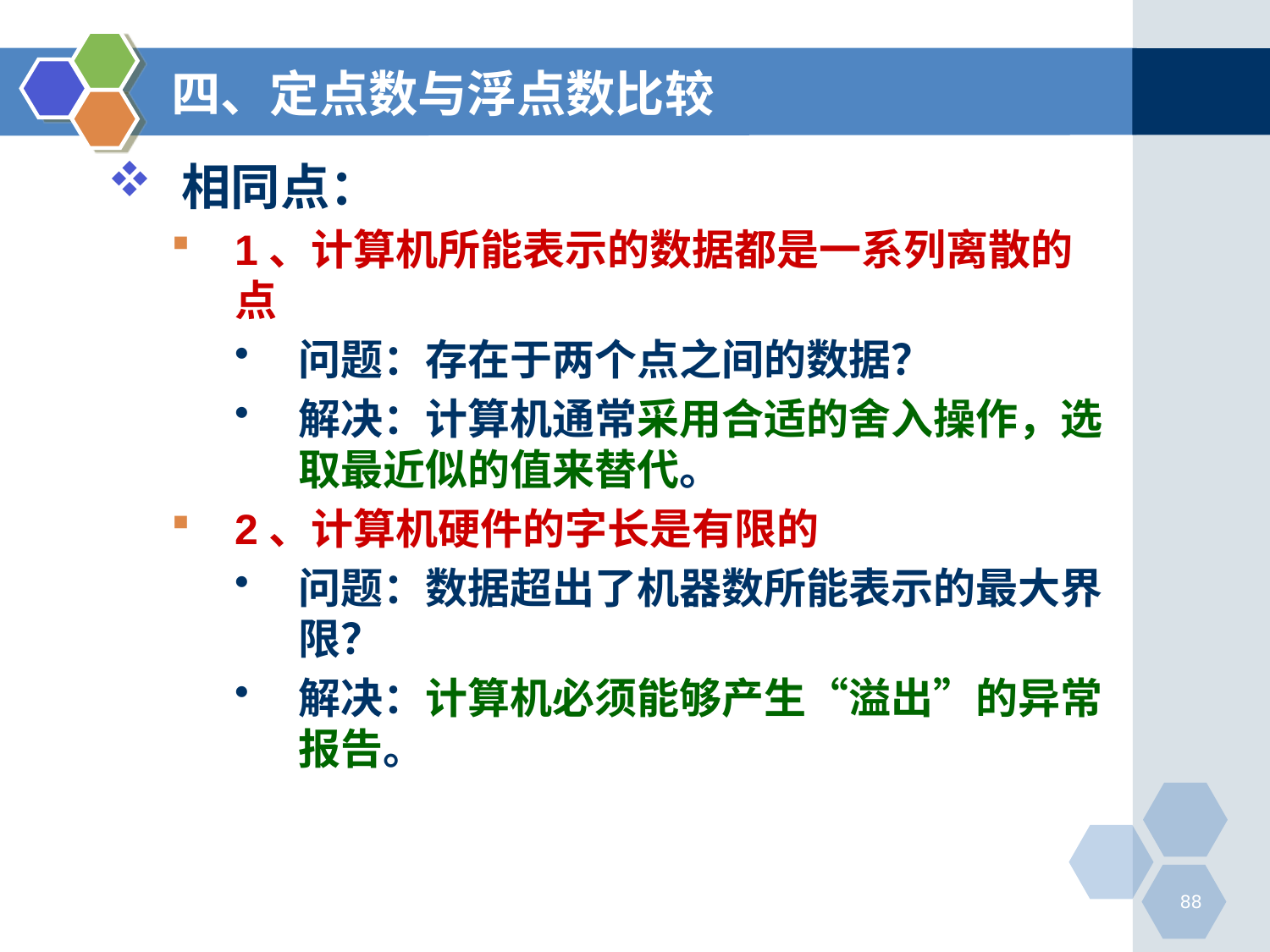

# 四、定点数与浮点数比较
相同点：
1、计算机所能表示的数据都是一系列离散的点
问题：存在于两个点之间的数据？
解决：计算机通常采用合适的舍入操作，选取最近似的值来替代。
2、计算机硬件的字长是有限的
问题：数据超出了机器数所能表示的最大界限？
解决：计算机必须能够产生“溢出”的异常报告。
88